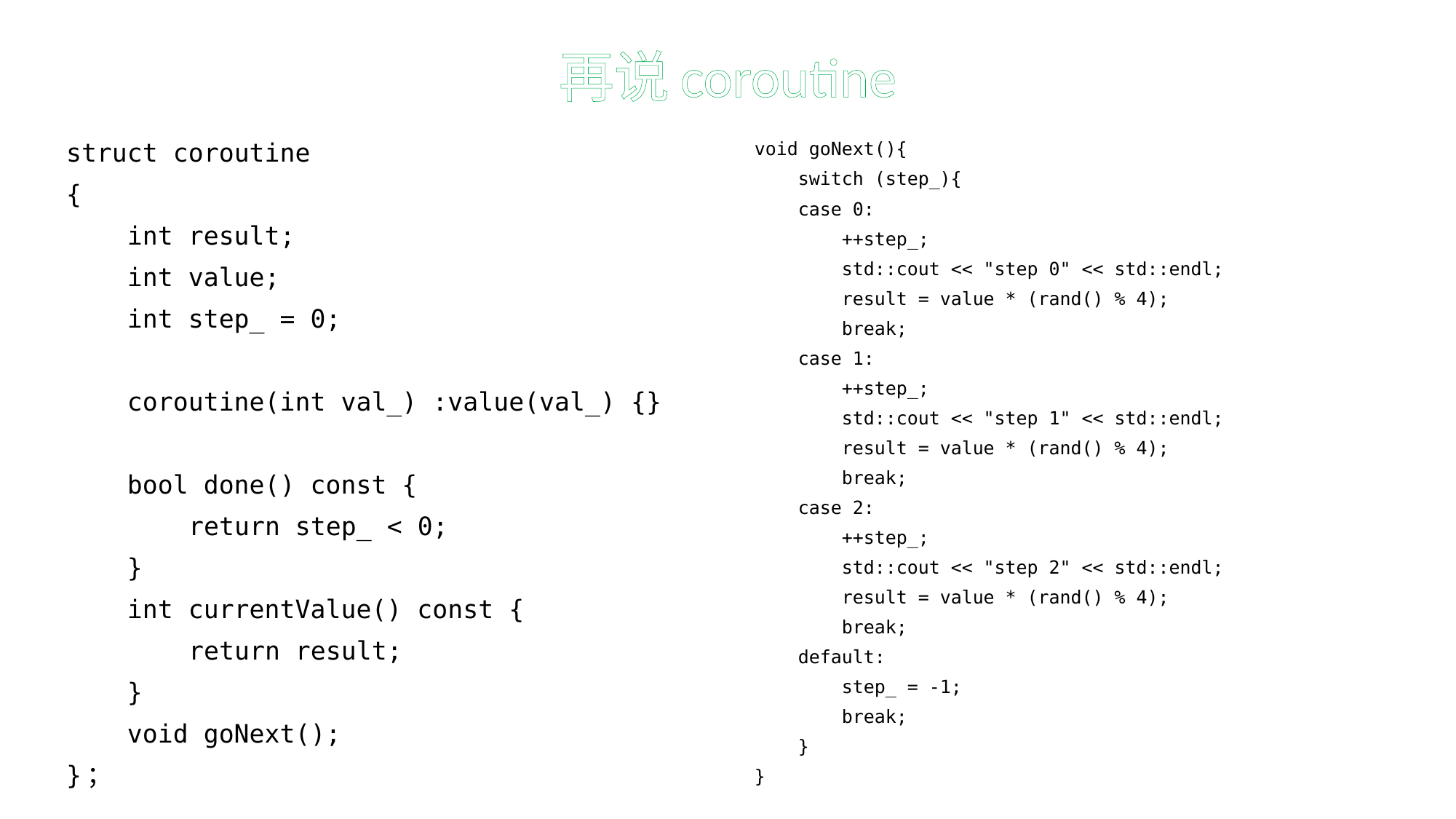

# 再说coroutine
struct coroutine
{
    int result;
    int value;
    int step_ = 0;

    coroutine(int val_) :value(val_) {}

    bool done() const {
        return step_ < 0;
    }
    int currentValue() const {
        return result;
    }
    void goNext();
}；
void goNext(){
    switch (step_){
    case 0:
        ++step_;
        std::cout << "step 0" << std::endl;
        result = value * (rand() % 4);
        break;
    case 1:
        ++step_;
        std::cout << "step 1" << std::endl;
        result = value * (rand() % 4);
        break;
    case 2:
        ++step_;
        std::cout << "step 2" << std::endl;
        result = value * (rand() % 4);
        break;
    default:
        step_ = -1;
        break;
    }
}